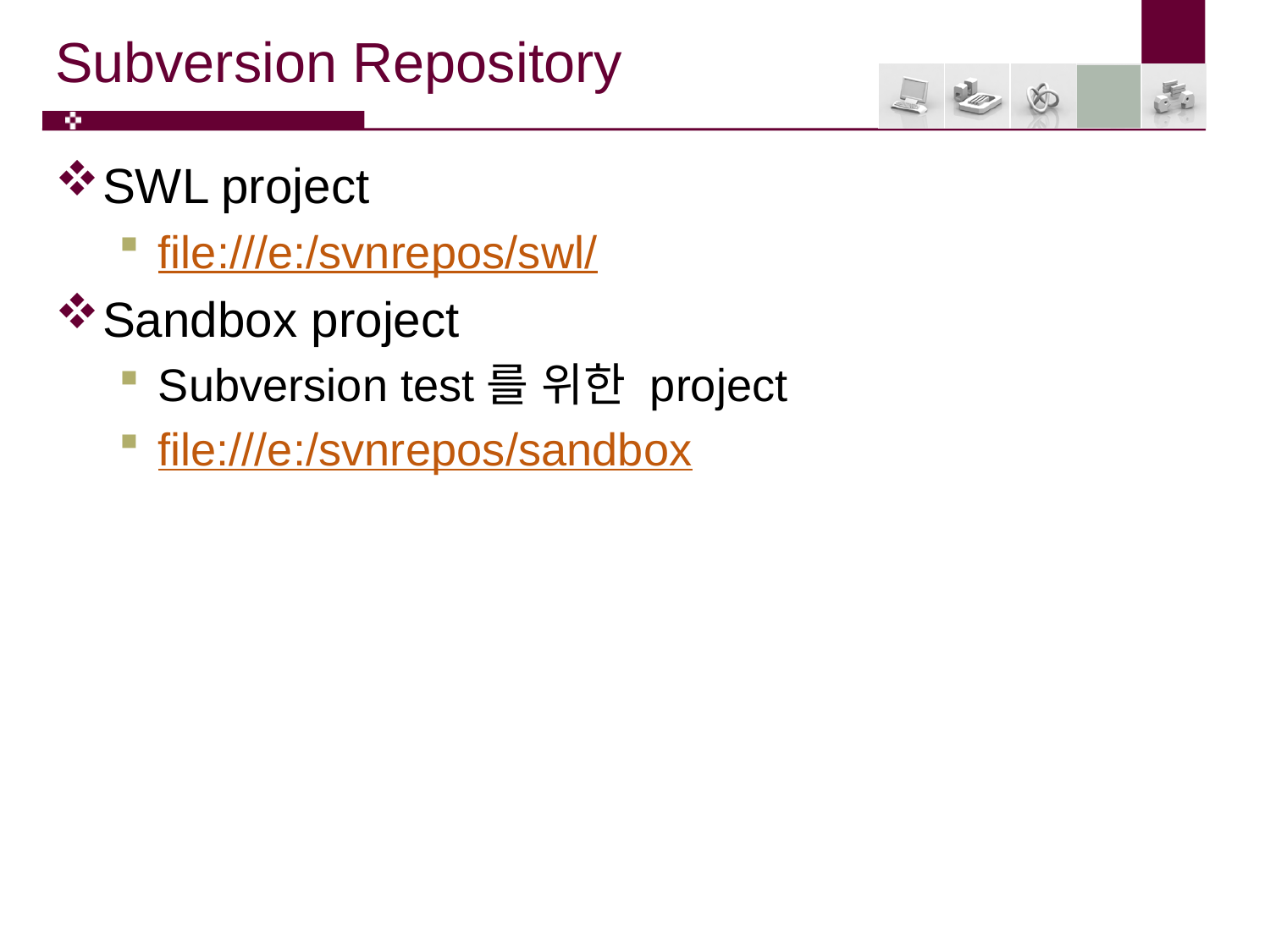

# Subversion Repository
SWL project
file:///e:/svnrepos/swl/
Sandbox project
Subversion test를 위한 project
file:///e:/svnrepos/sandbox